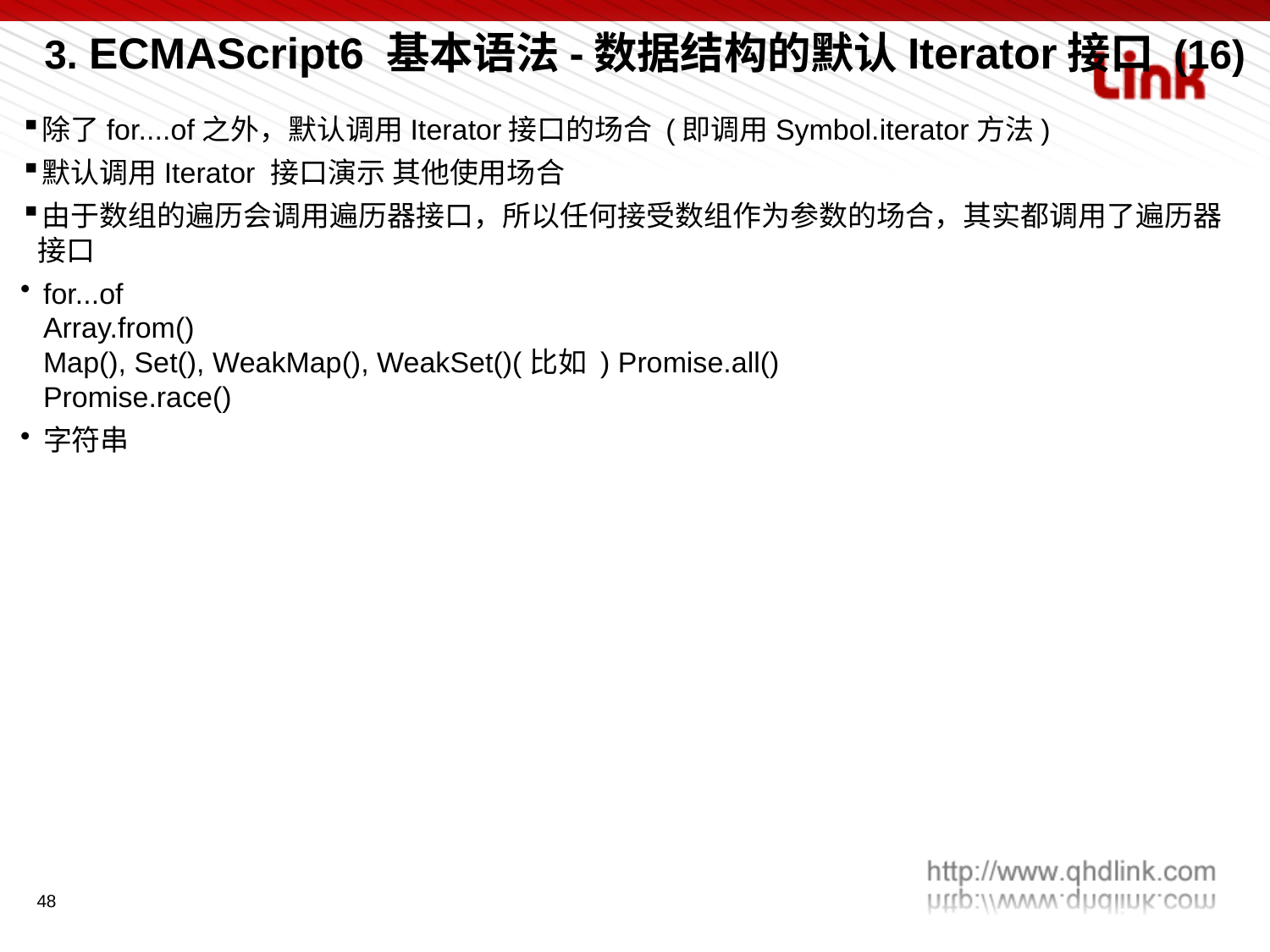

3. ECMAScript6 基本语法-数据结构的默认Iterator接口 (16)
除了for....of之外，默认调用Iterator接口的场合 (即调用Symbol.iterator方法)
默认调用Iterator 接口演示 其他使用场合
由于数组的遍历会调用遍历器接口，所以任何接受数组作为参数的场合，其实都调用了遍历器接口
for...of
Array.from()
Map(), Set(), WeakMap(), WeakSet()(比如 ) Promise.all()
Promise.race()
字符串

48